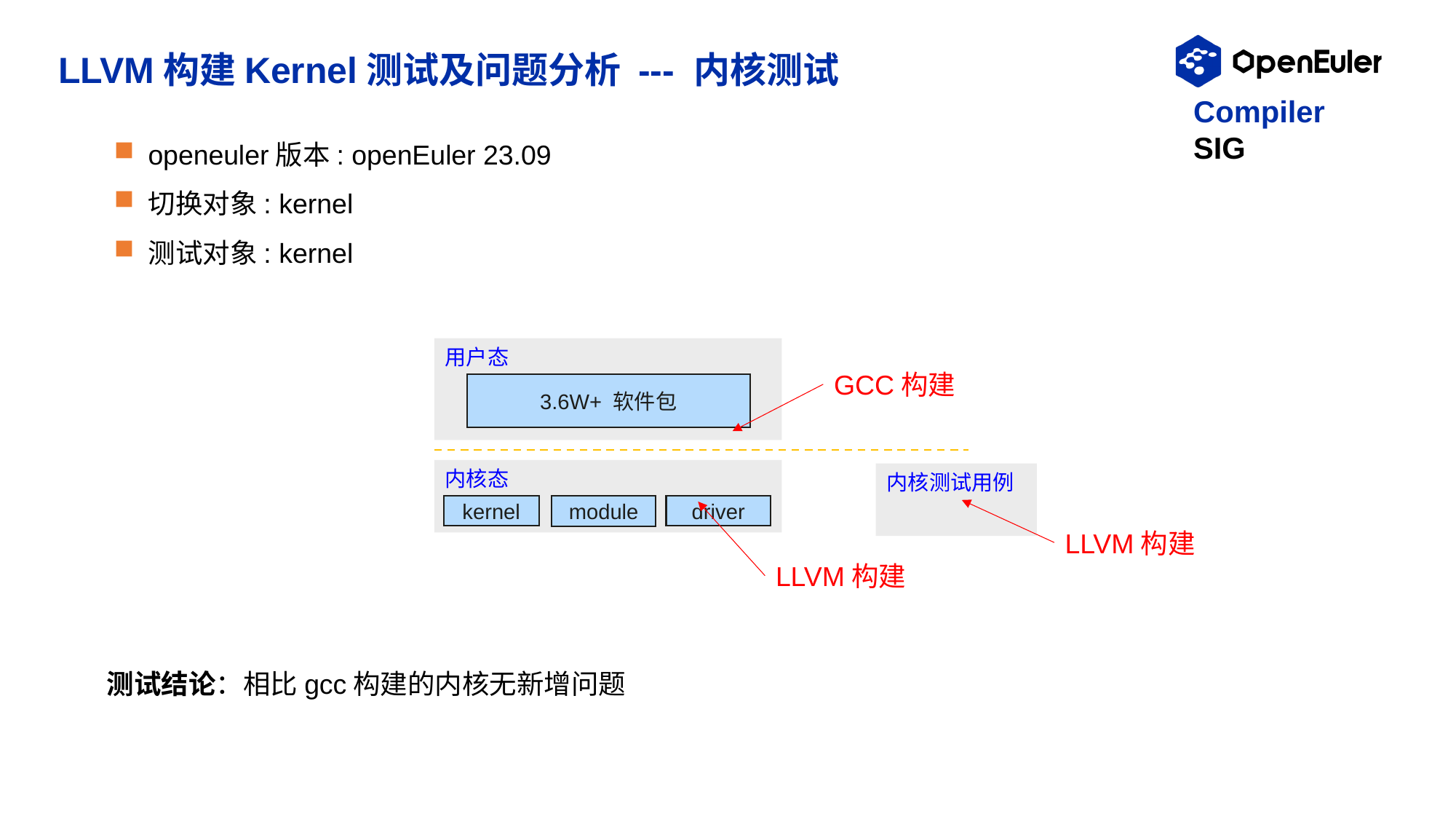

LLVM构建Kernel测试及问题分析 --- 内核测试
openeuler版本: openEuler 23.09
切换对象: kernel
测试对象: kernel

用户态
GCC构建
3.6W+ 软件包
内核态
内核测试用例
driver
kernel
module
LLVM构建
LLVM构建
测试结论：相比gcc构建的内核无新增问题